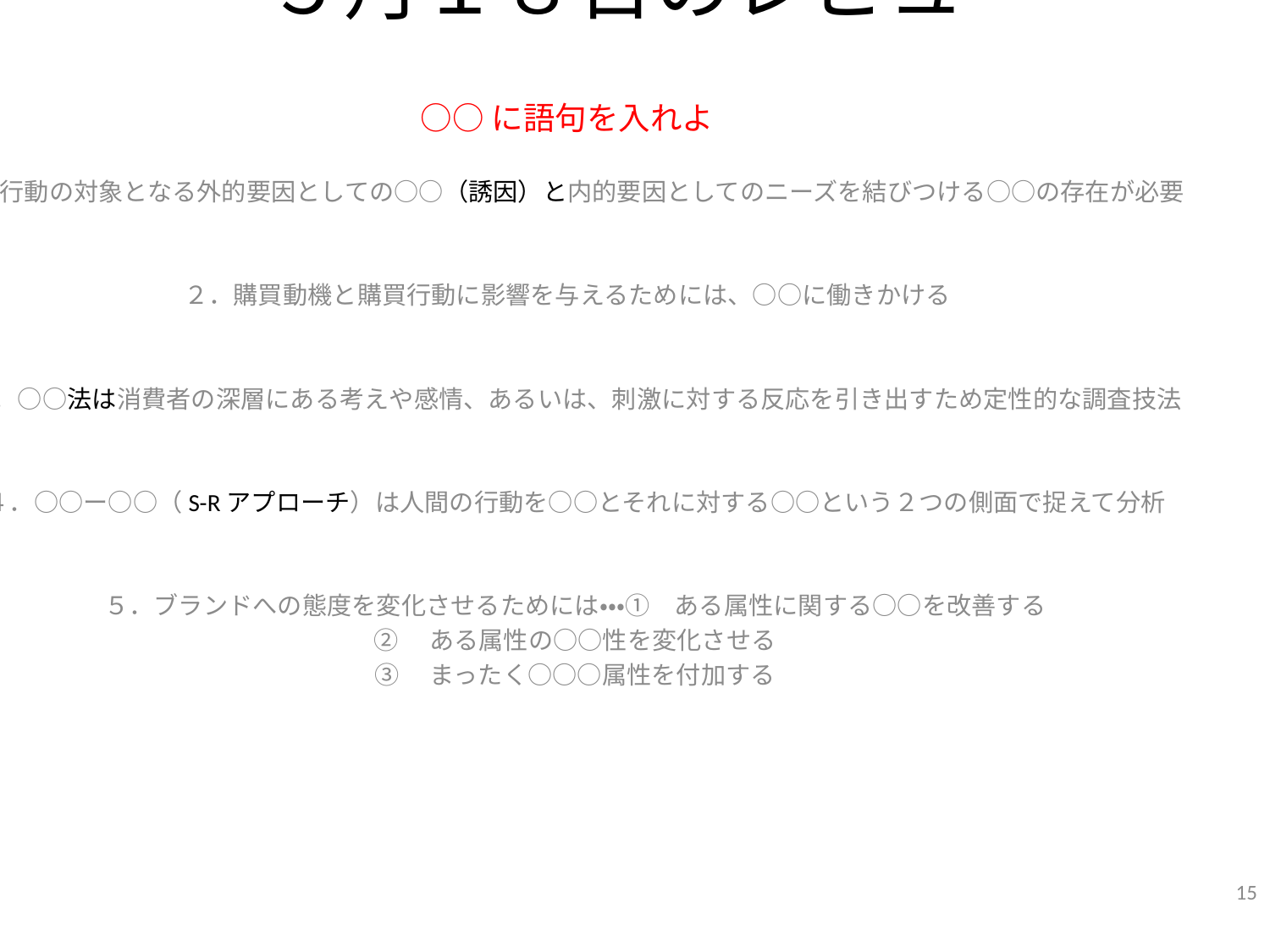

# ５月１８日のレビュー

○○に語句を入れよ

１．行動の対象となる外的要因としての○○（誘因）と内的要因としてのニーズを結びつける○○の存在が必要

２．購買動機と購買行動に影響を与えるためには、○○に働きかける

３．○○法は消費者の深層にある考えや感情、あるいは、刺激に対する反応を引き出すため定性的な調査技法

４．○○ー○○（S-Rアプローチ）は人間の行動を○○とそれに対する○○という２つの側面で捉えて分析

５．ブランドへの態度を変化させるためには・・・①　ある属性に関する○○を改善する
②　ある属性の○○性を変化させる
③　まったく○○○属性を付加する

６．○○○○○○○理論は、情報処理のプロセス自体に焦点を当て、
消費者行動を能動的な問題解決行動として捉え、
消費者が自ら進んで必要な情報を探索・取得・解釈・統合する内的プロセスに焦点

15